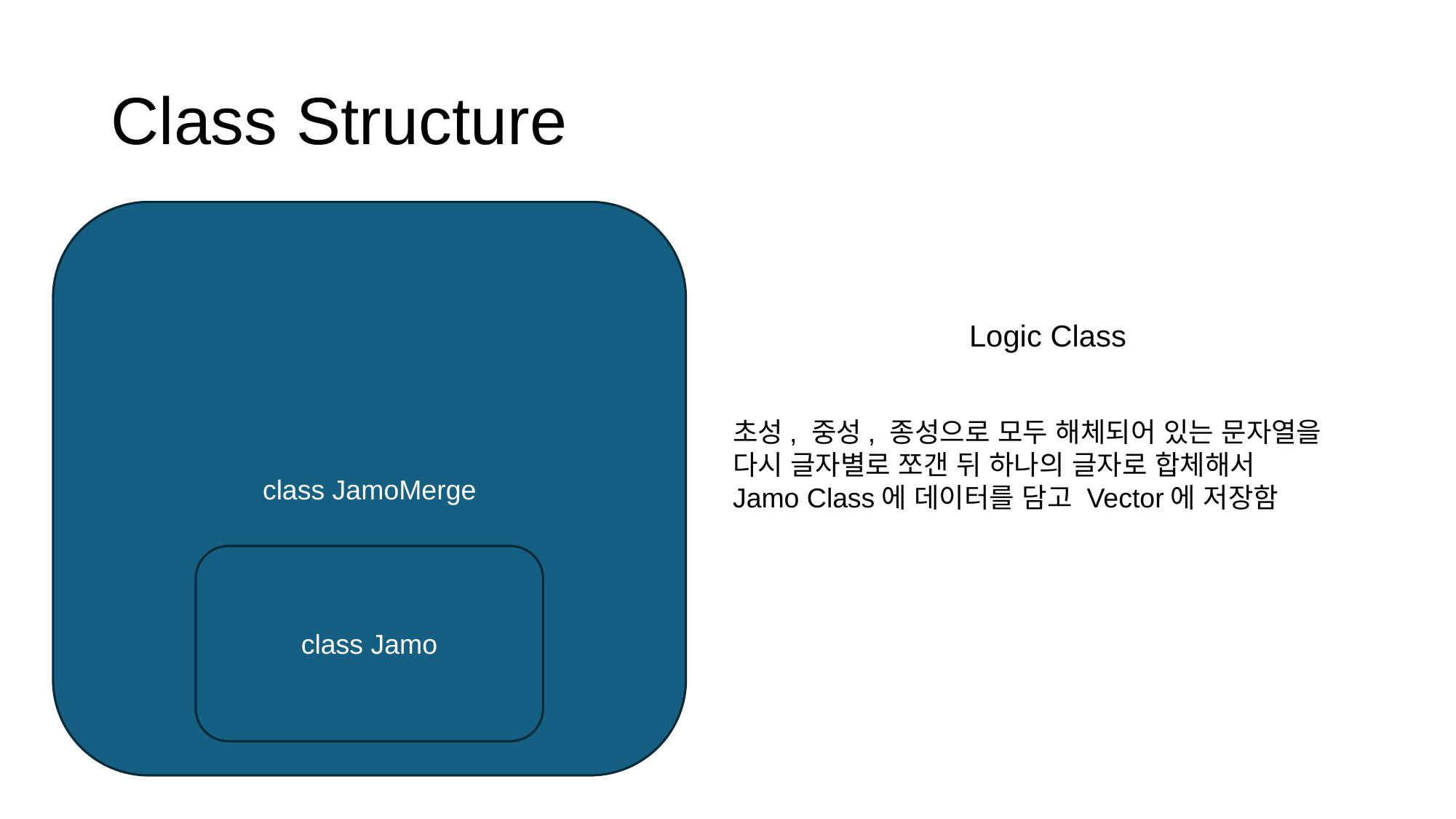

# Class Structure
class JamoMerge
Logic Class
초성, 중성, 종성으로 모두 해체되어 있는 문자열을
다시 글자별로 쪼갠 뒤 하나의 글자로 합체해서
Jamo Class에 데이터를 담고 Vector에 저장함
class Jamo